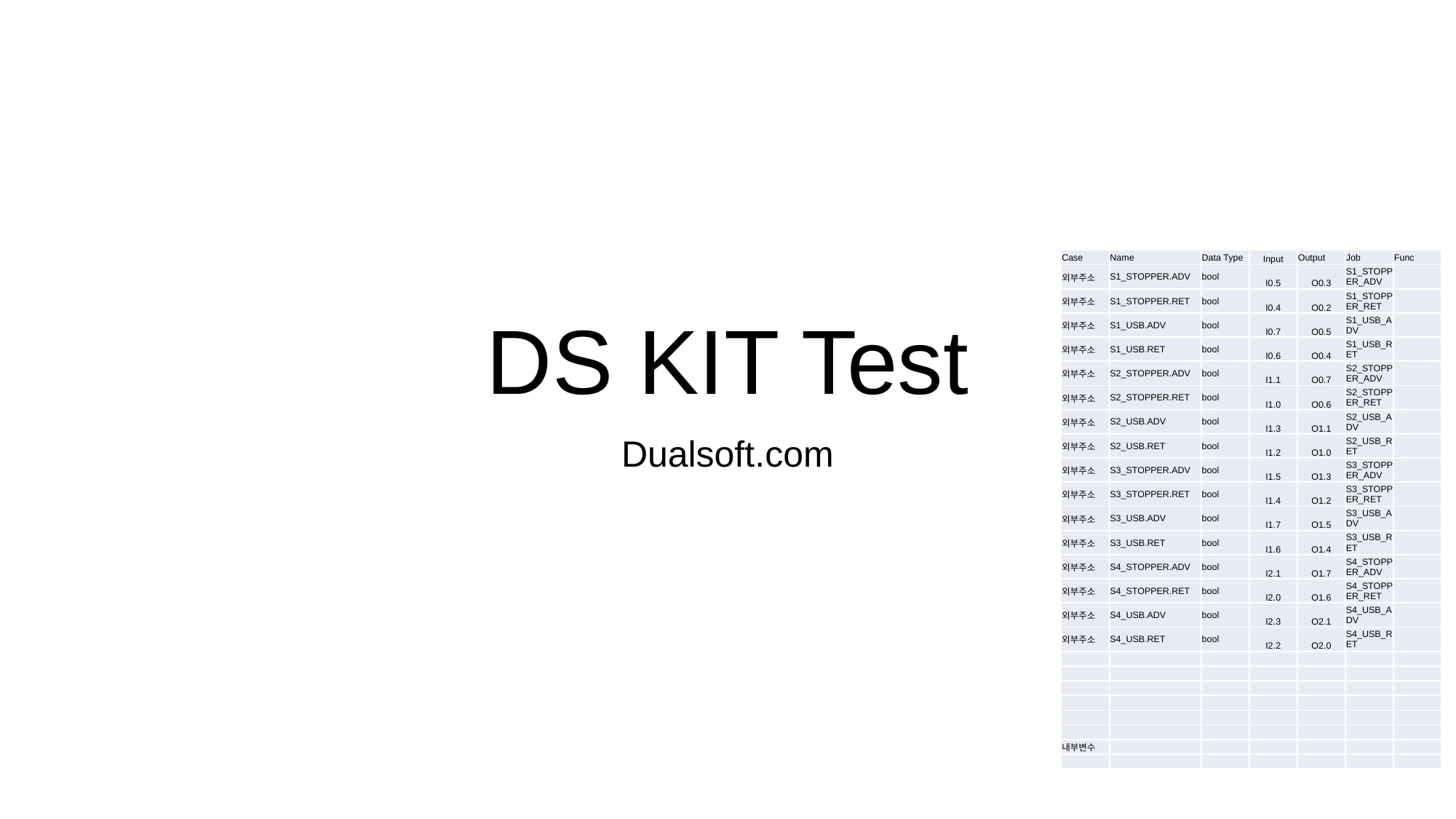

# DS KIT Test
| Case | Name | Data Type | Input | Output | Job | Func |
| --- | --- | --- | --- | --- | --- | --- |
| 외부주소 | S1\_STOPPER.ADV | bool | I0.5 | O0.3 | S1\_STOPPER\_ADV |  |
| 외부주소 | S1\_STOPPER.RET | bool | I0.4 | O0.2 | S1\_STOPPER\_RET |  |
| 외부주소 | S1\_USB.ADV | bool | I0.7 | O0.5 | S1\_USB\_ADV |  |
| 외부주소 | S1\_USB.RET | bool | I0.6 | O0.4 | S1\_USB\_RET |  |
| 외부주소 | S2\_STOPPER.ADV | bool | I1.1 | O0.7 | S2\_STOPPER\_ADV |  |
| 외부주소 | S2\_STOPPER.RET | bool | I1.0 | O0.6 | S2\_STOPPER\_RET |  |
| 외부주소 | S2\_USB.ADV | bool | I1.3 | O1.1 | S2\_USB\_ADV |  |
| 외부주소 | S2\_USB.RET | bool | I1.2 | O1.0 | S2\_USB\_RET |  |
| 외부주소 | S3\_STOPPER.ADV | bool | I1.5 | O1.3 | S3\_STOPPER\_ADV |  |
| 외부주소 | S3\_STOPPER.RET | bool | I1.4 | O1.2 | S3\_STOPPER\_RET |  |
| 외부주소 | S3\_USB.ADV | bool | I1.7 | O1.5 | S3\_USB\_ADV |  |
| 외부주소 | S3\_USB.RET | bool | I1.6 | O1.4 | S3\_USB\_RET |  |
| 외부주소 | S4\_STOPPER.ADV | bool | I2.1 | O1.7 | S4\_STOPPER\_ADV |  |
| 외부주소 | S4\_STOPPER.RET | bool | I2.0 | O1.6 | S4\_STOPPER\_RET |  |
| 외부주소 | S4\_USB.ADV | bool | I2.3 | O2.1 | S4\_USB\_ADV |  |
| 외부주소 | S4\_USB.RET | bool | I2.2 | O2.0 | S4\_USB\_RET |  |
|  |  |  |  |  |  |  |
|  |  |  |  |  |  |  |
|  |  |  |  |  |  |  |
|  |  |  |  |  |  |  |
|  |  |  |  |  |  |  |
|  |  |  |  |  |  |  |
| 내부변수 |  |  |  |  |  |  |
|  |  |  |  |  |  |  |
Dualsoft.com